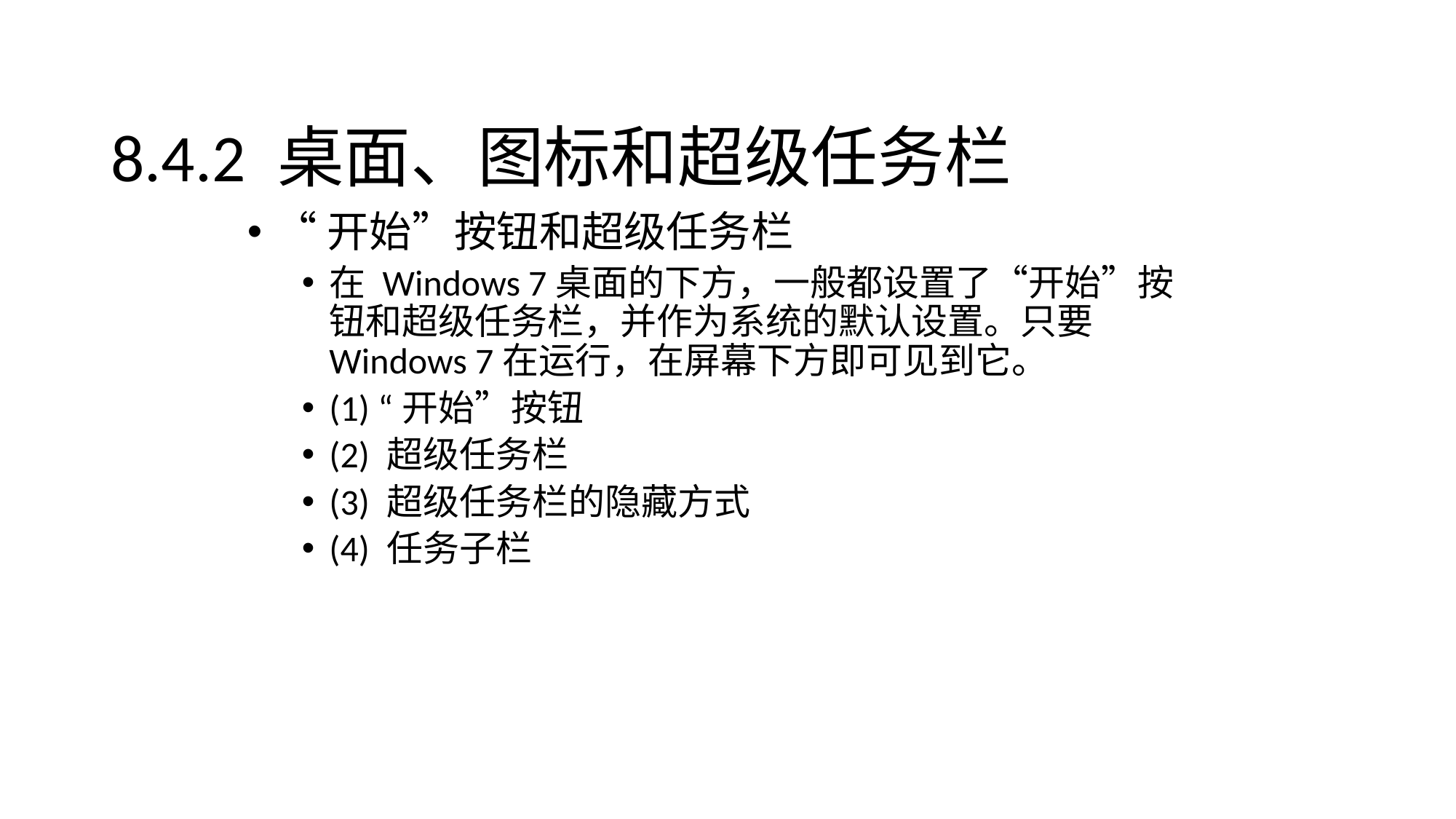

# 8.4.2 桌面、图标和超级任务栏
“开始”按钮和超级任务栏
在 Windows 7桌面的下方，一般都设置了“开始”按钮和超级任务栏，并作为系统的默认设置。只要Windows 7在运行，在屏幕下方即可见到它。
(1) “开始”按钮
(2) 超级任务栏
(3) 超级任务栏的隐藏方式
(4) 任务子栏
6